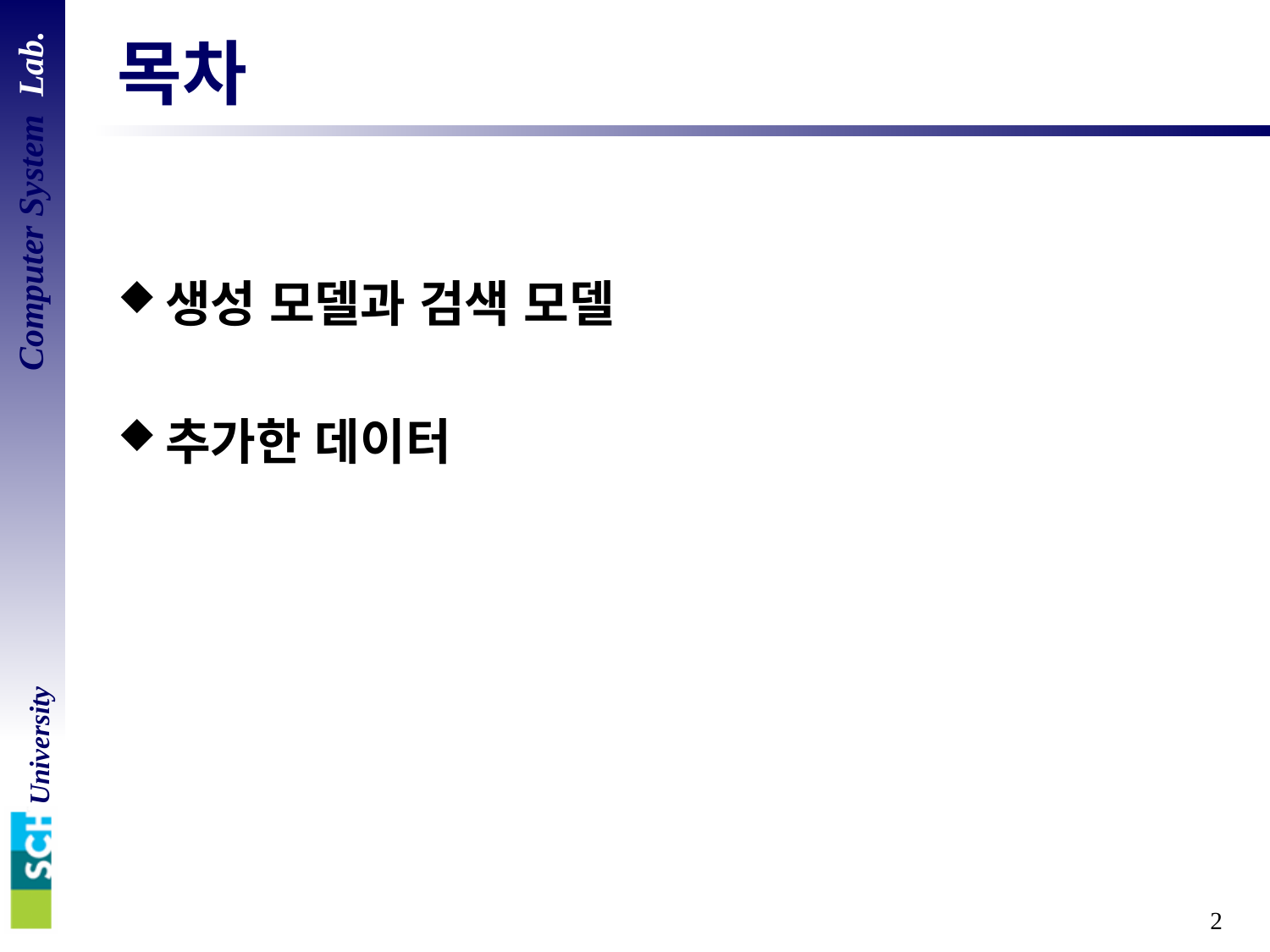

# 목차

생성 모델과 검색 모델

추가한 데이터